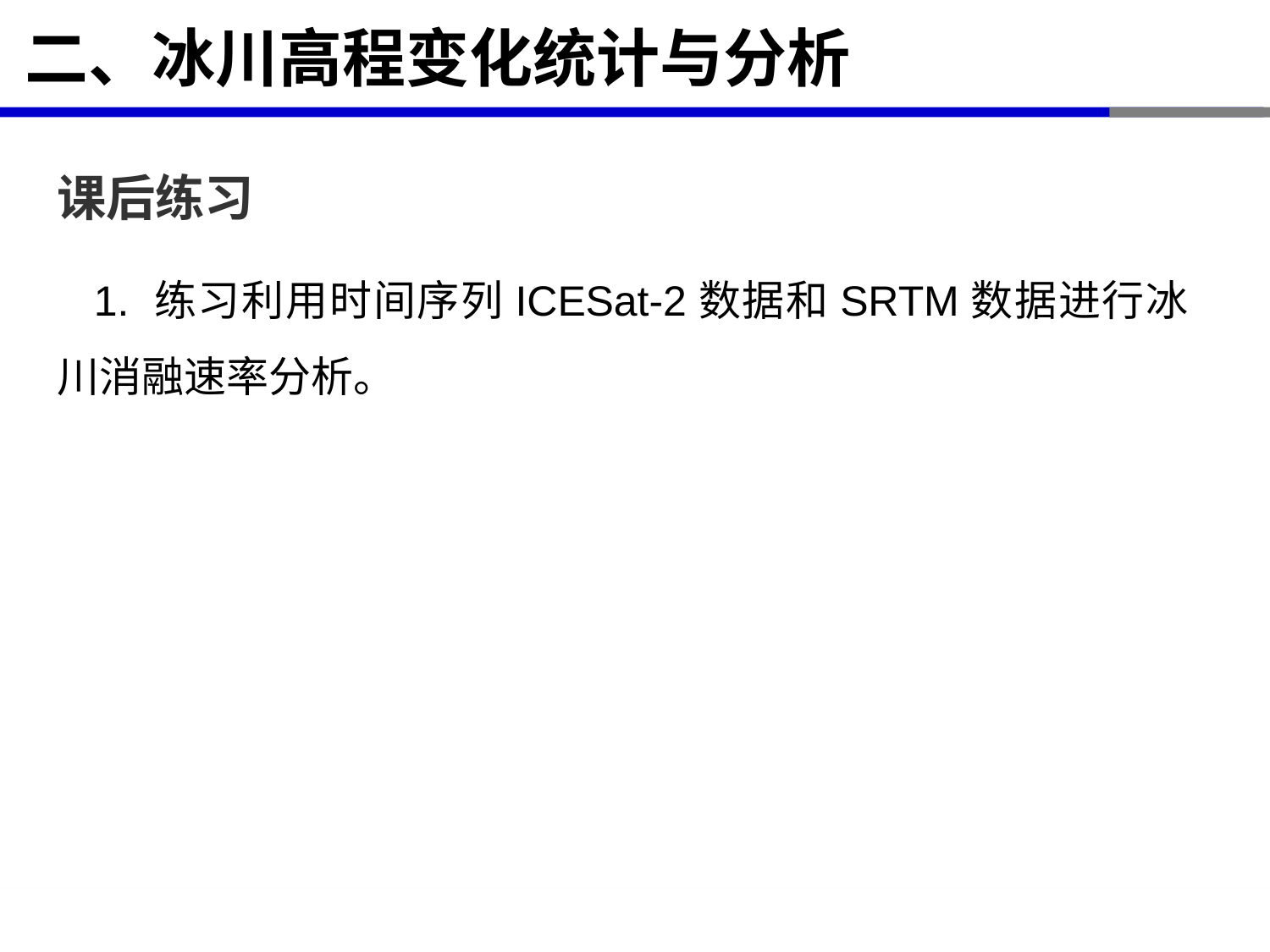

# 二、冰川高程变化统计与分析
课后练习
1. 练习利用时间序列ICESat-2数据和SRTM数据进行冰川消融速率分析。